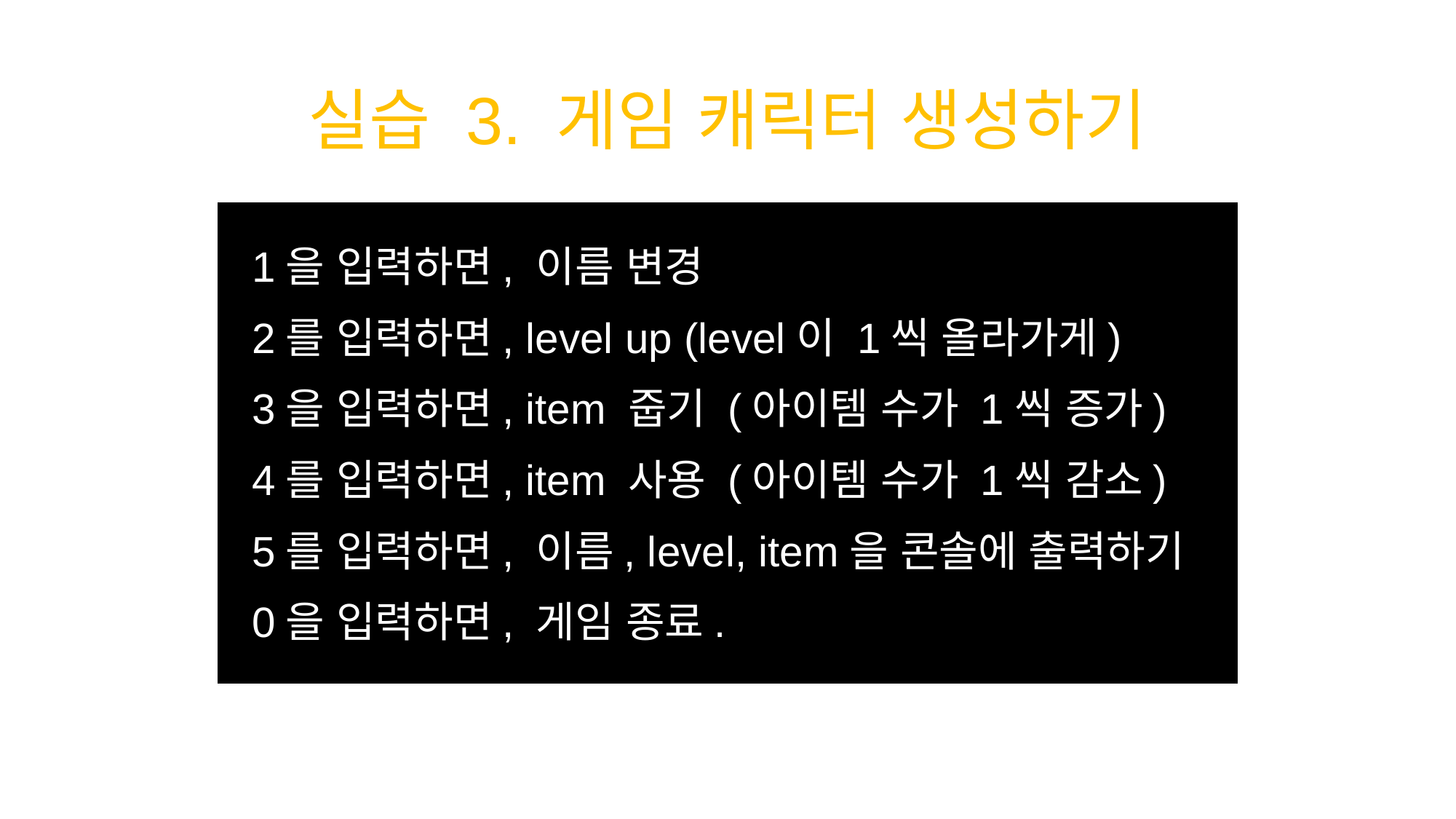

# 실습 3. 게임 캐릭터 생성하기

1을 입력하면, 이름 변경
2를 입력하면, level up (level이 1씩 올라가게)
3을 입력하면, item 줍기 (아이템 수가 1씩 증가)
4를 입력하면, item 사용 (아이템 수가 1씩 감소)
5를 입력하면, 이름, level, item을 콘솔에 출력하기
0을 입력하면, 게임 종료.